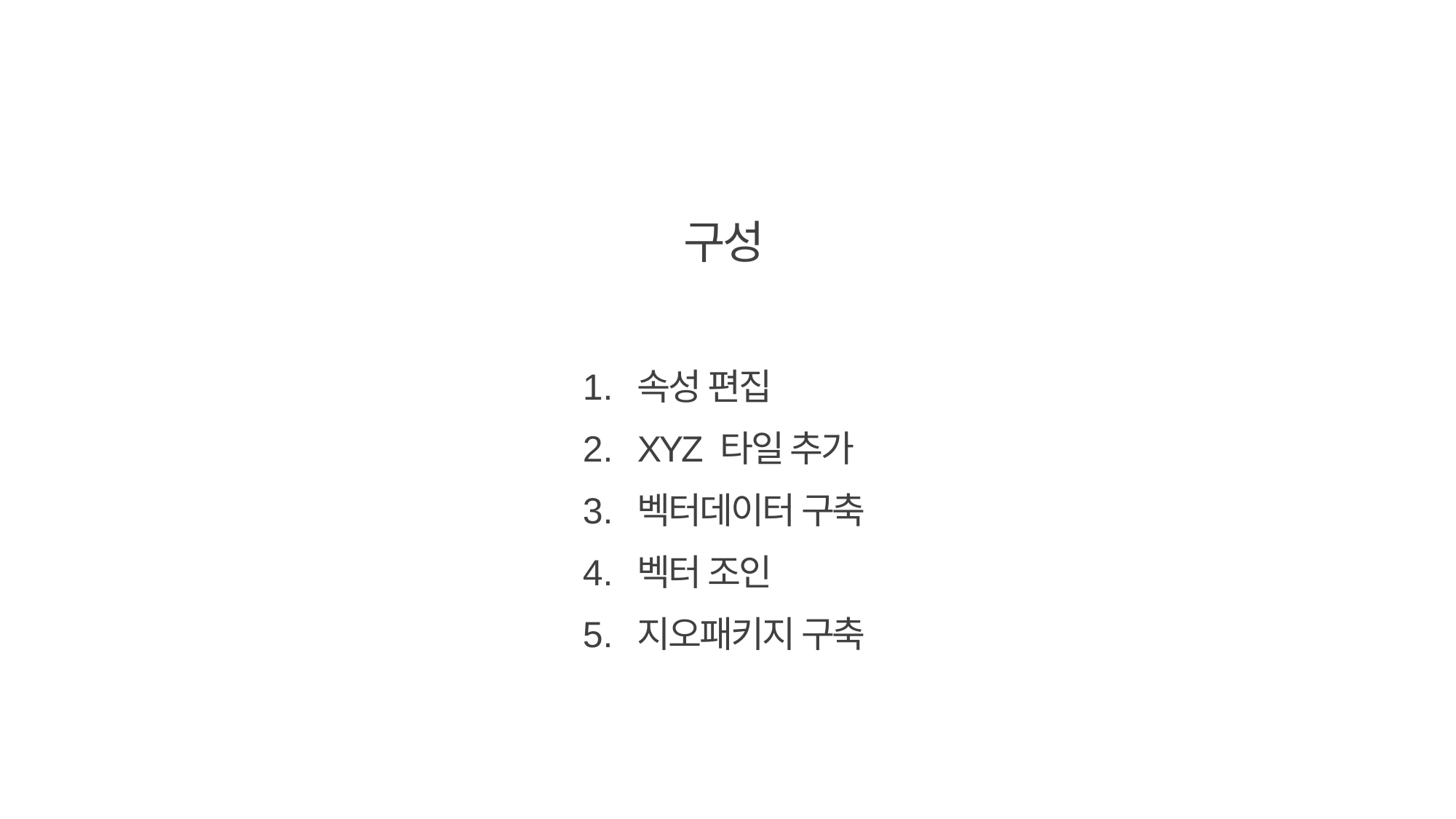

구성

속성 편집
XYZ 타일 추가
벡터데이터 구축
벡터 조인
지오패키지 구축